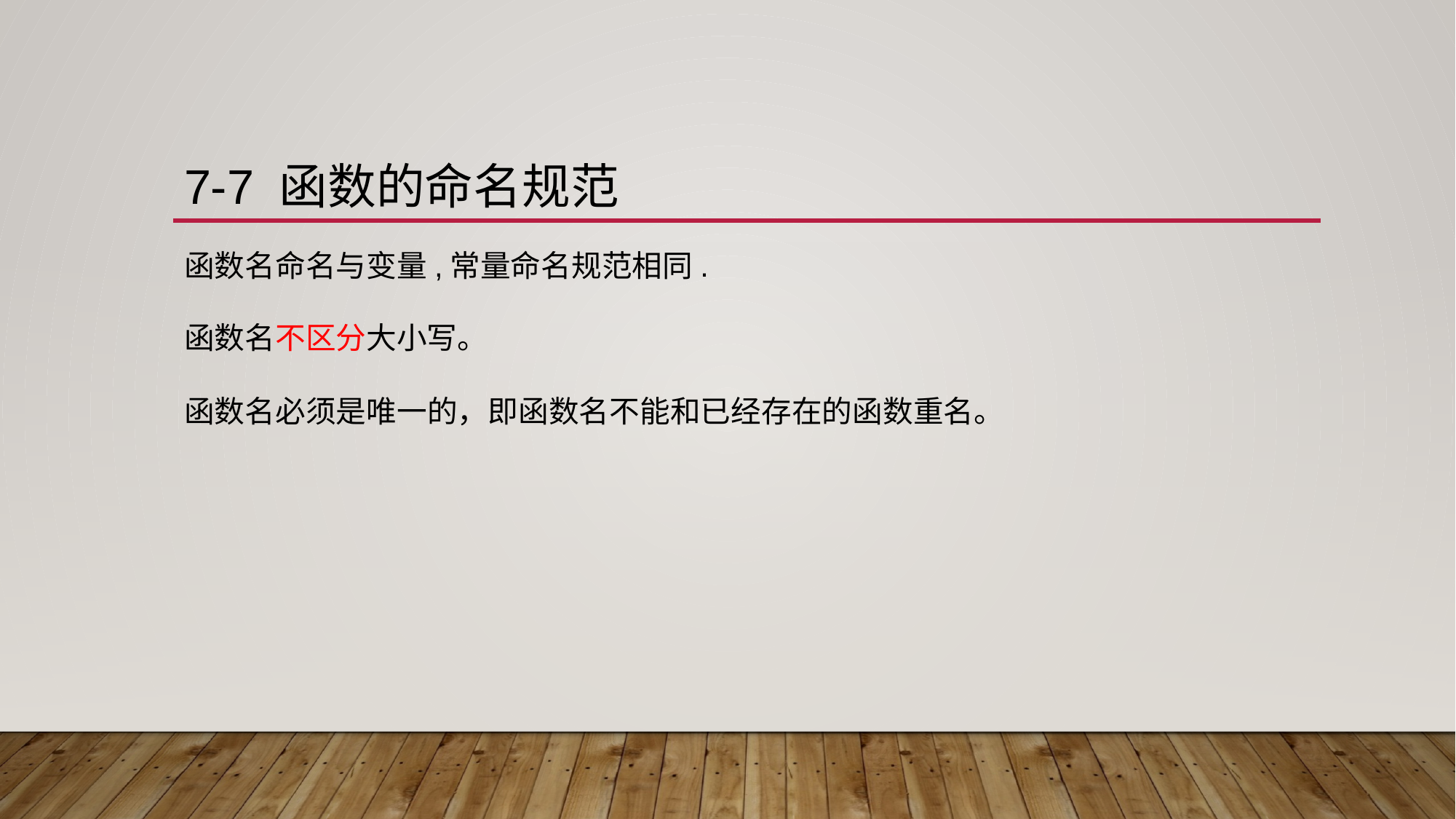

# 7-7 函数的命名规范
函数名命名与变量,常量命名规范相同.

函数名不区分大小写。

函数名必须是唯一的，即函数名不能和已经存在的函数重名。